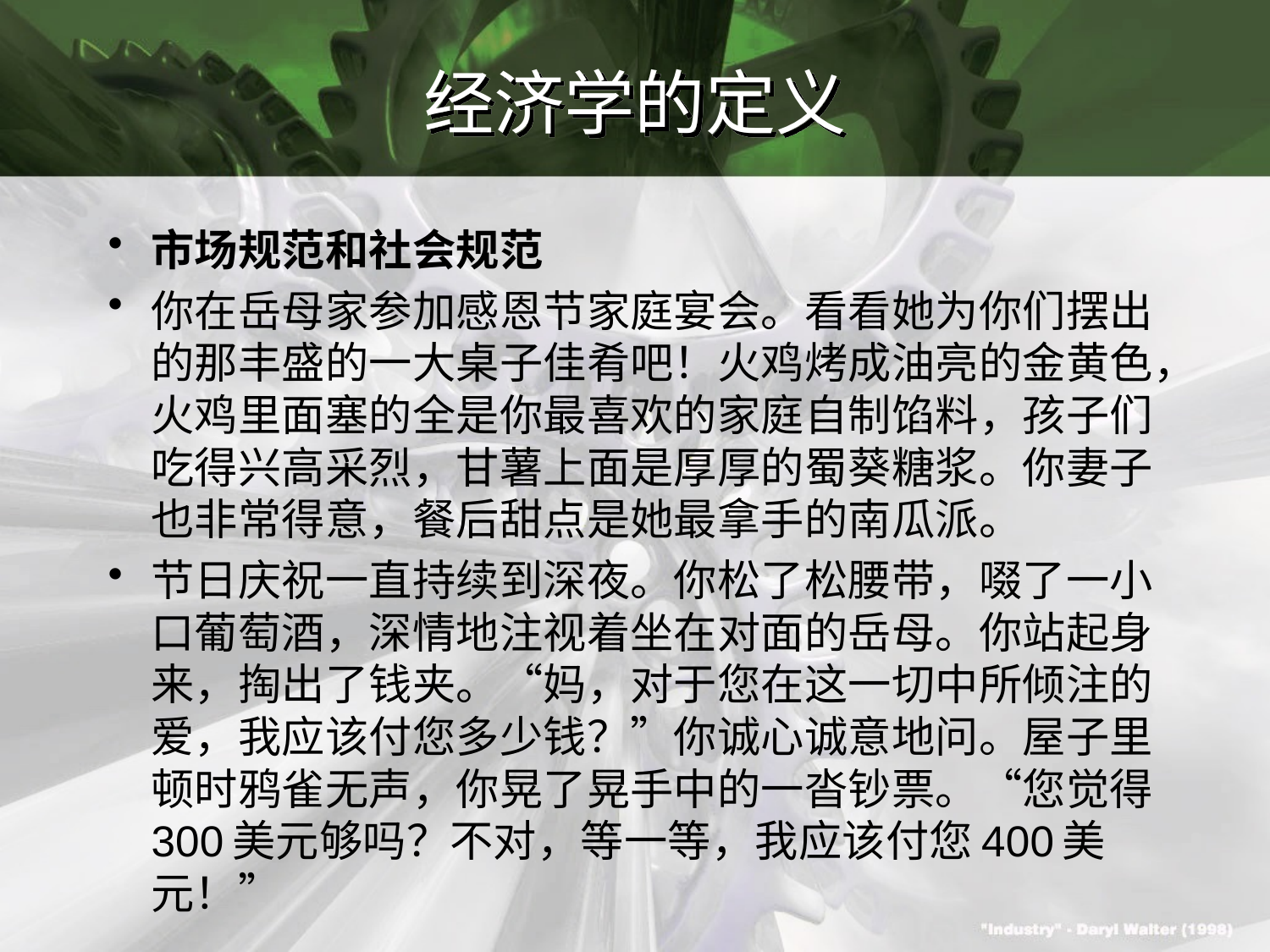

# 经济学的定义
市场规范和社会规范
你在岳母家参加感恩节家庭宴会。看看她为你们摆出的那丰盛的一大桌子佳肴吧！火鸡烤成油亮的金黄色，火鸡里面塞的全是你最喜欢的家庭自制馅料，孩子们吃得兴高采烈，甘薯上面是厚厚的蜀葵糖浆。你妻子也非常得意，餐后甜点是她最拿手的南瓜派。
节日庆祝一直持续到深夜。你松了松腰带，啜了一小口葡萄酒，深情地注视着坐在对面的岳母。你站起身来，掏出了钱夹。“妈，对于您在这一切中所倾注的爱，我应该付您多少钱？”你诚心诚意地问。屋子里顿时鸦雀无声，你晃了晃手中的一沓钞票。“您觉得300美元够吗？不对，等一等，我应该付您400美元！”